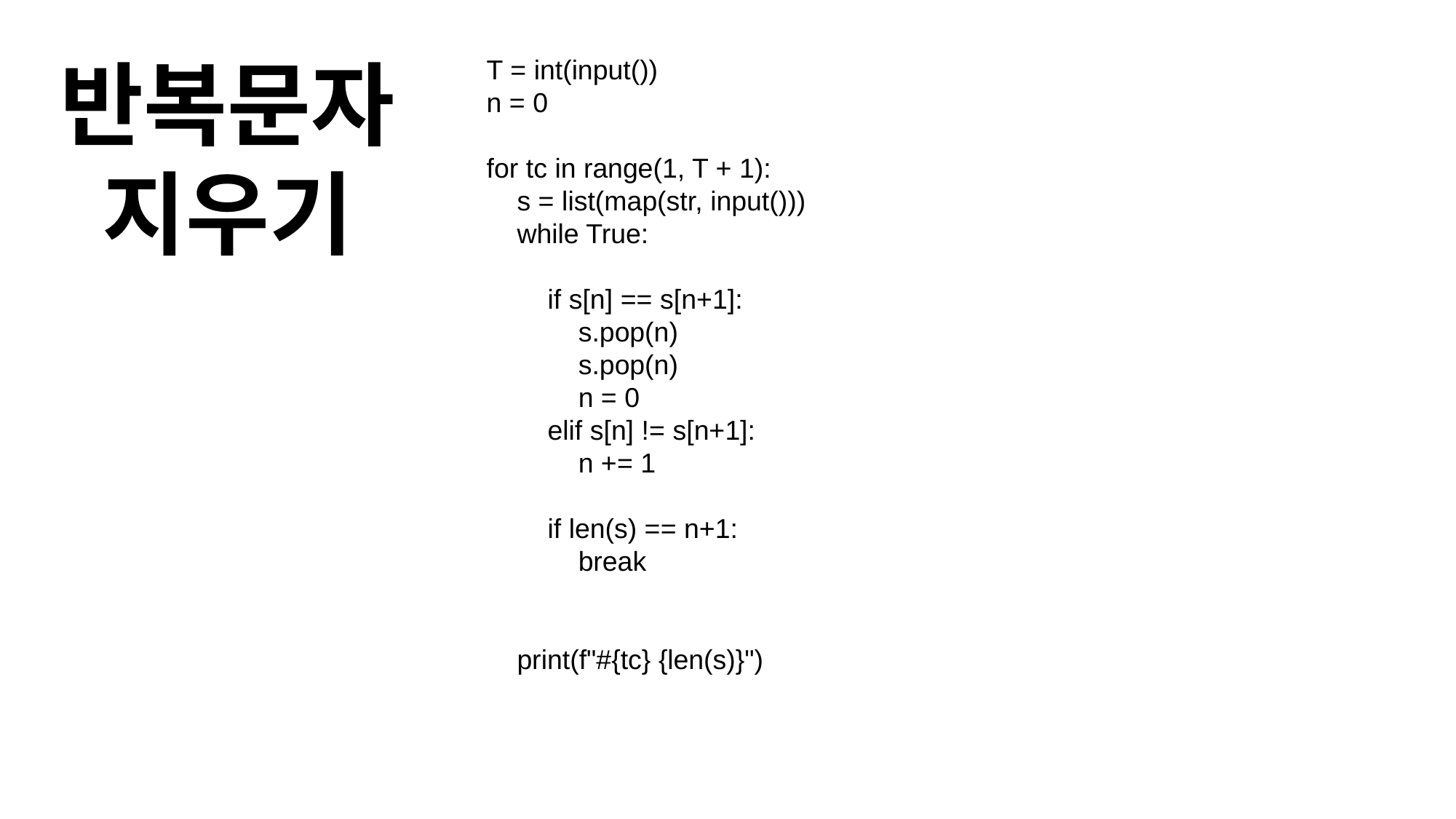

반복문자
지우기
T = int(input())
n = 0

for tc in range(1, T + 1):
    s = list(map(str, input()))
    while True:

        if s[n] == s[n+1]:
            s.pop(n)
            s.pop(n)
            n = 0
        elif s[n] != s[n+1]:
            n += 1

        if len(s) == n+1:
            break

    print(f"#{tc} {len(s)}")